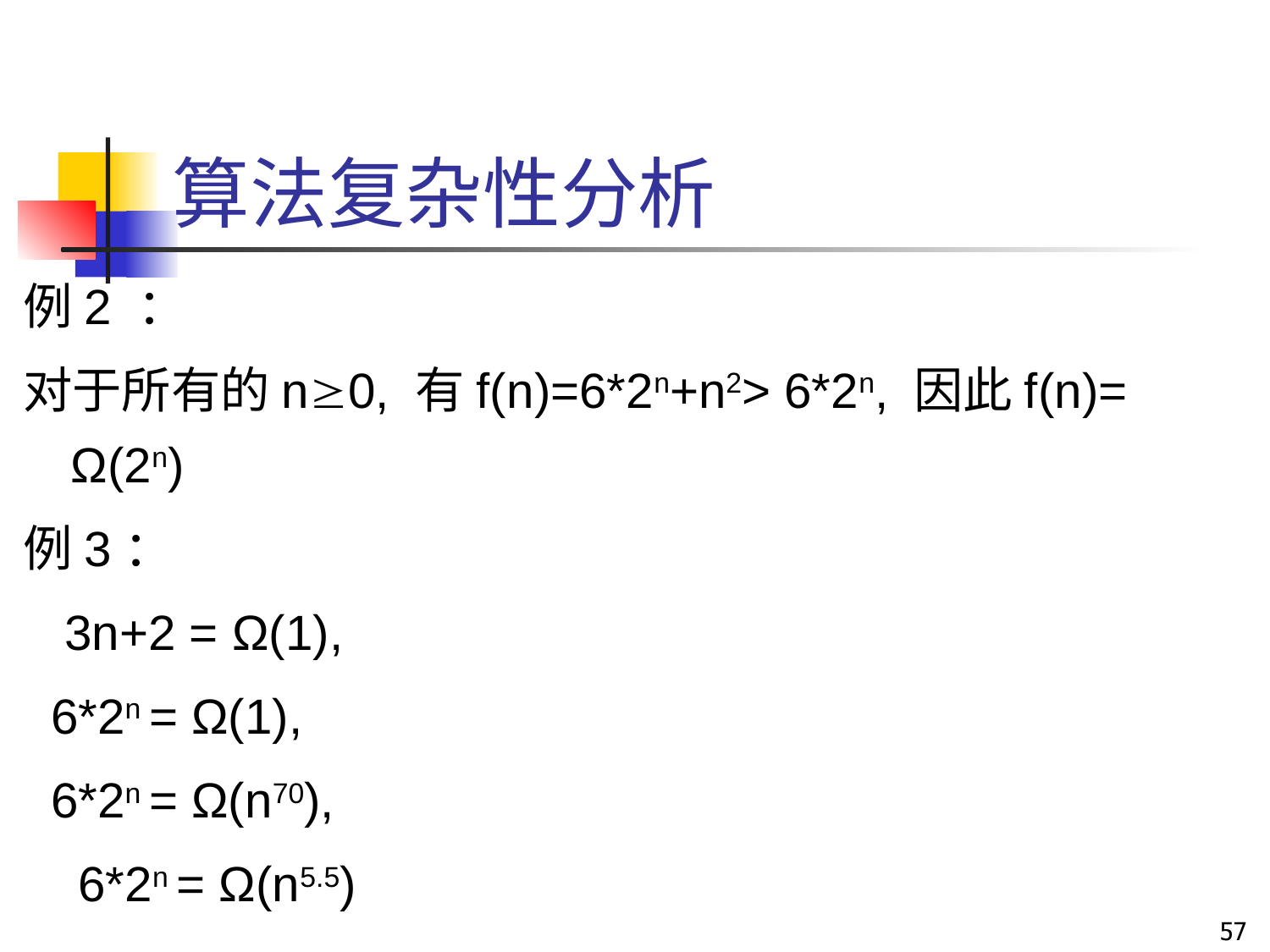

# 算法复杂性分析
例2 ：
对于所有的n≥0, 有f(n)=6*2n+n2> 6*2n, 因此f(n)= Ω(2n)
例3：
   3n+2 = Ω(1),
  6*2n = Ω(1),
  6*2n = Ω(n70),
    6*2n = Ω(n5.5)
57